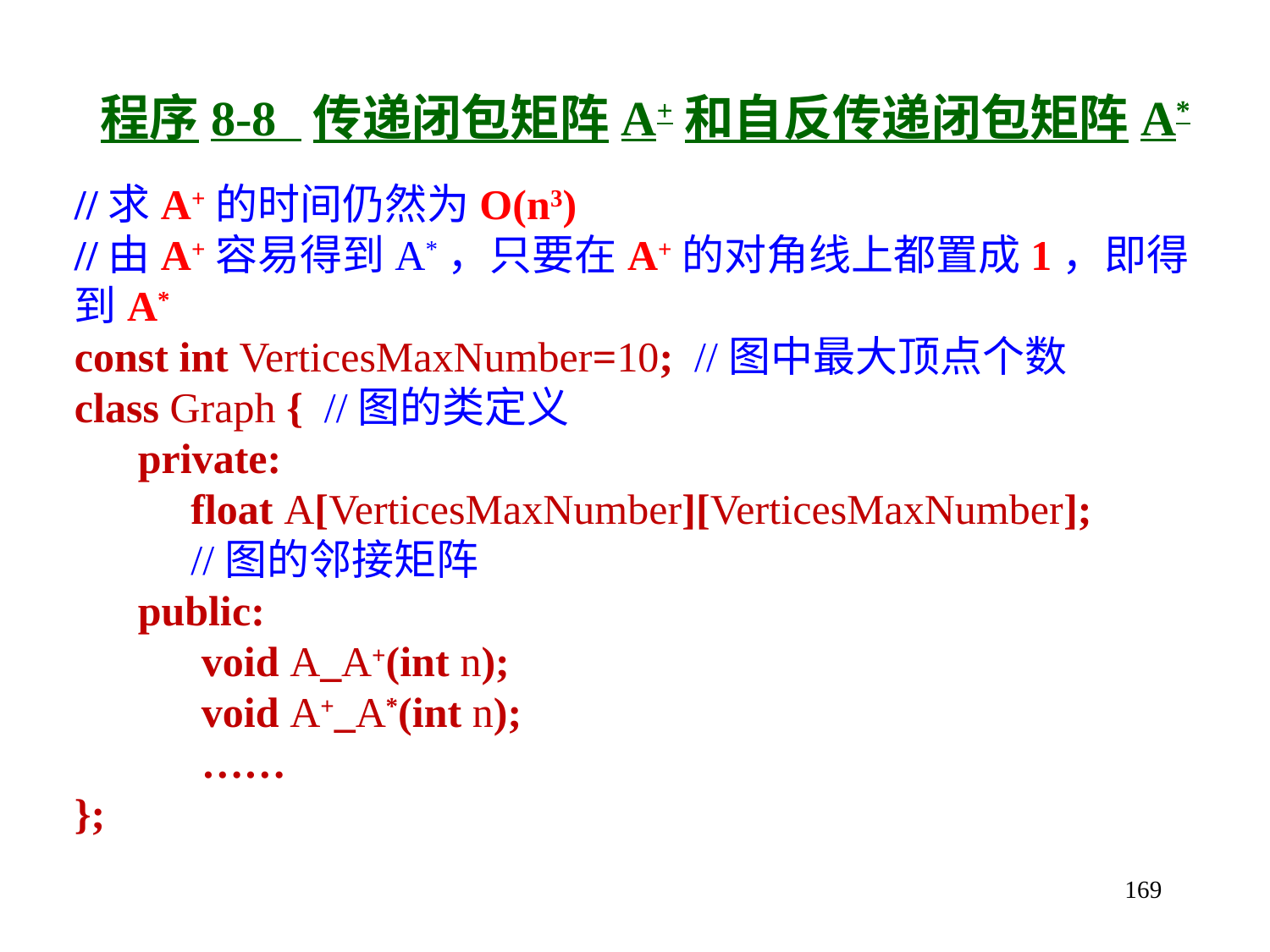

程序8-8  传递闭包矩阵A+和自反传递闭包矩阵A*
//求A+的时间仍然为O(n3)
//由A+容易得到A*，只要在A+的对角线上都置成1，即得到A*
const int VerticesMaxNumber=10;  //图中最大顶点个数
class Graph {  //图的类定义
      private:
           float A[VerticesMaxNumber][VerticesMaxNumber];
           //图的邻接矩阵
      public:
            void A_A+(int n);
	void A+_A*(int n);
	……
};
169